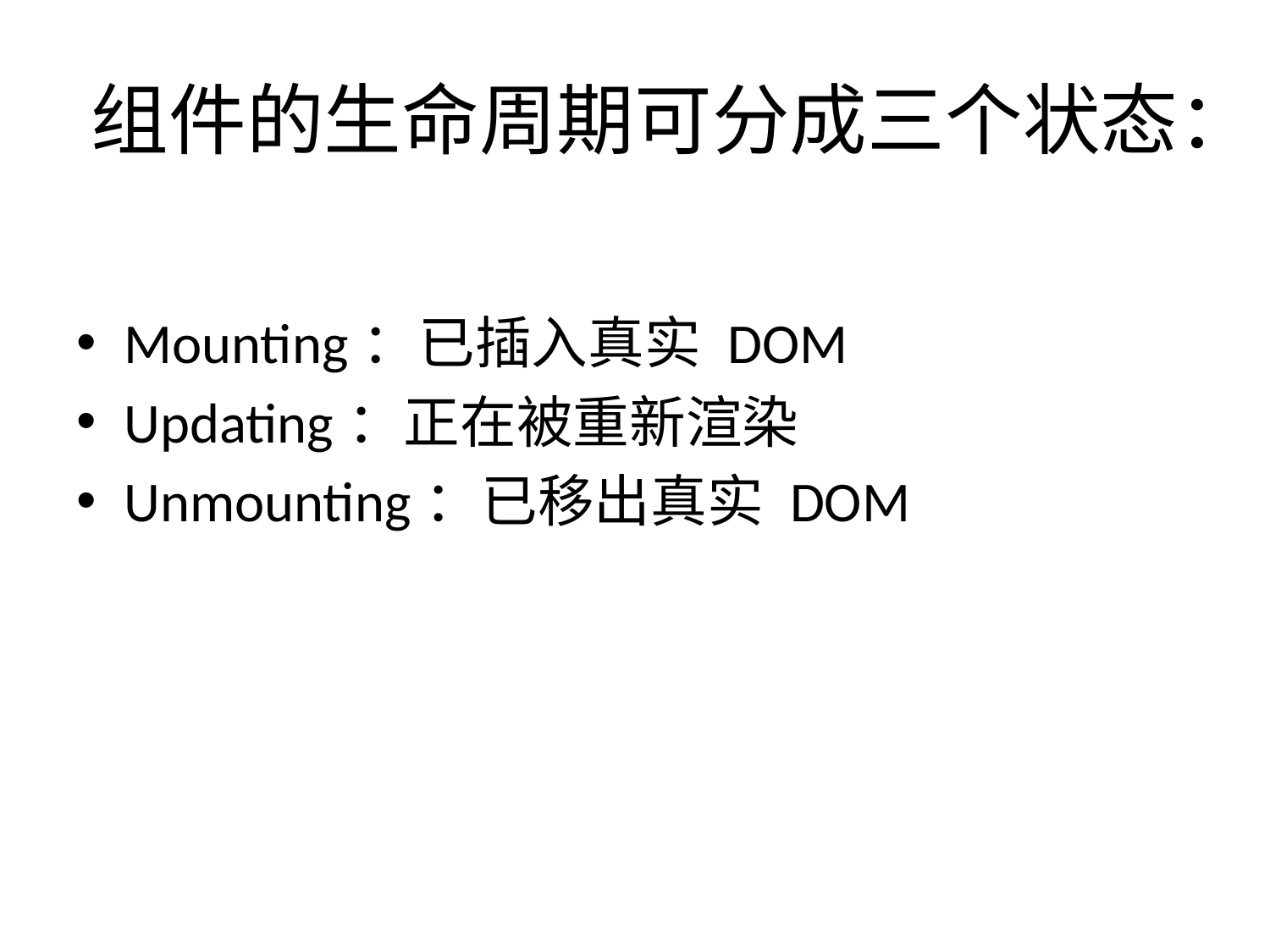

# 组件的生命周期可分成三个状态：

Mounting：已插入真实 DOM
Updating：正在被重新渲染
Unmounting：已移出真实 DOM